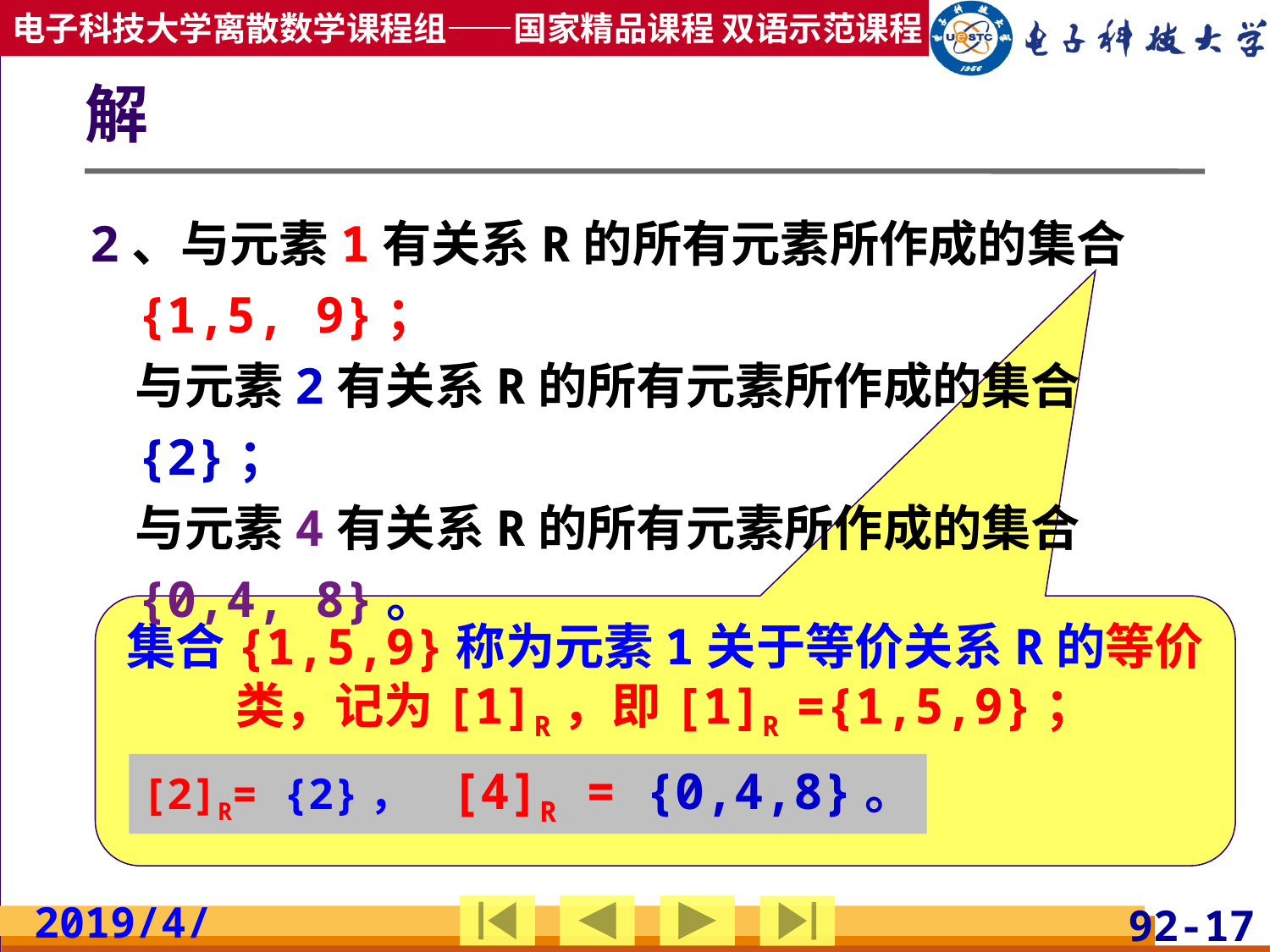

# 解
2、与元素1有关系R的所有元素所作成的集合{1,5, 9}；
   与元素2有关系R的所有元素所作成的集合{2}；
   与元素4有关系R的所有元素所作成的集合{0,4, 8}。
集合{1,5,9}称为元素1关于等价关系R的等价类，记为[1]R，即[1]R ={1,5,9}；
[2]R= {2}，   [4]R = {0,4,8}。
2019/4/17